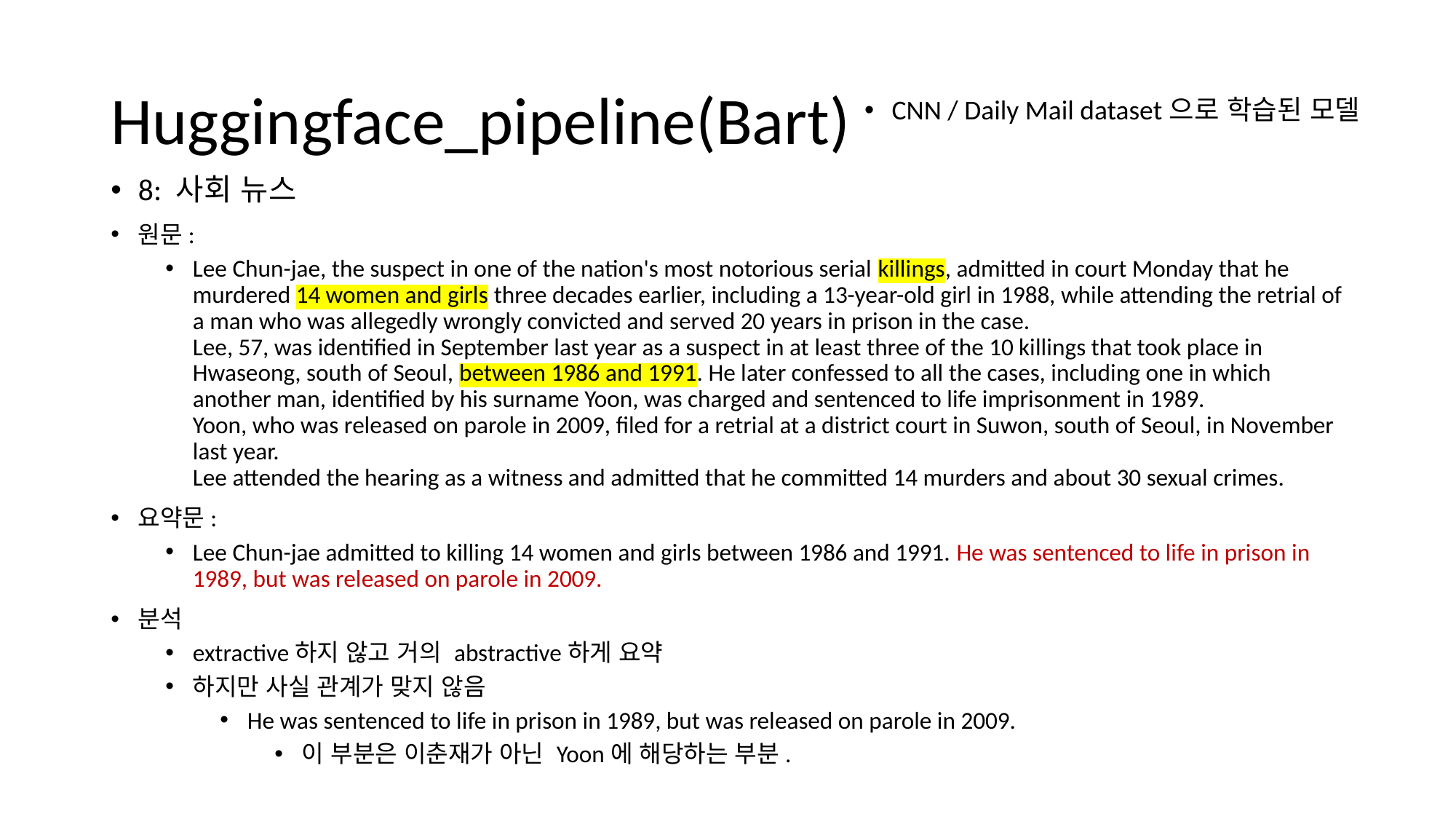

# Huggingface_pipeline(Bart)
CNN / Daily Mail dataset으로 학습된 모델
8: 사회 뉴스
원문:
Lee Chun-jae, the suspect in one of the nation's most notorious serial killings, admitted in court Monday that he murdered 14 women and girls three decades earlier, including a 13-year-old girl in 1988, while attending the retrial of a man who was allegedly wrongly convicted and served 20 years in prison in the case.
Lee, 57, was identified in September last year as a suspect in at least three of the 10 killings that took place in Hwaseong, south of Seoul, between 1986 and 1991. He later confessed to all the cases, including one in which another man, identified by his surname Yoon, was charged and sentenced to life imprisonment in 1989.
Yoon, who was released on parole in 2009, filed for a retrial at a district court in Suwon, south of Seoul, in November last year.
Lee attended the hearing as a witness and admitted that he committed 14 murders and about 30 sexual crimes.
요약문:
Lee Chun-jae admitted to killing 14 women and girls between 1986 and 1991. He was sentenced to life in prison in 1989, but was released on parole in 2009.
분석
extractive하지 않고 거의 abstractive하게 요약
하지만 사실 관계가 맞지 않음
He was sentenced to life in prison in 1989, but was released on parole in 2009.
이 부분은 이춘재가 아닌 Yoon에 해당하는 부분.